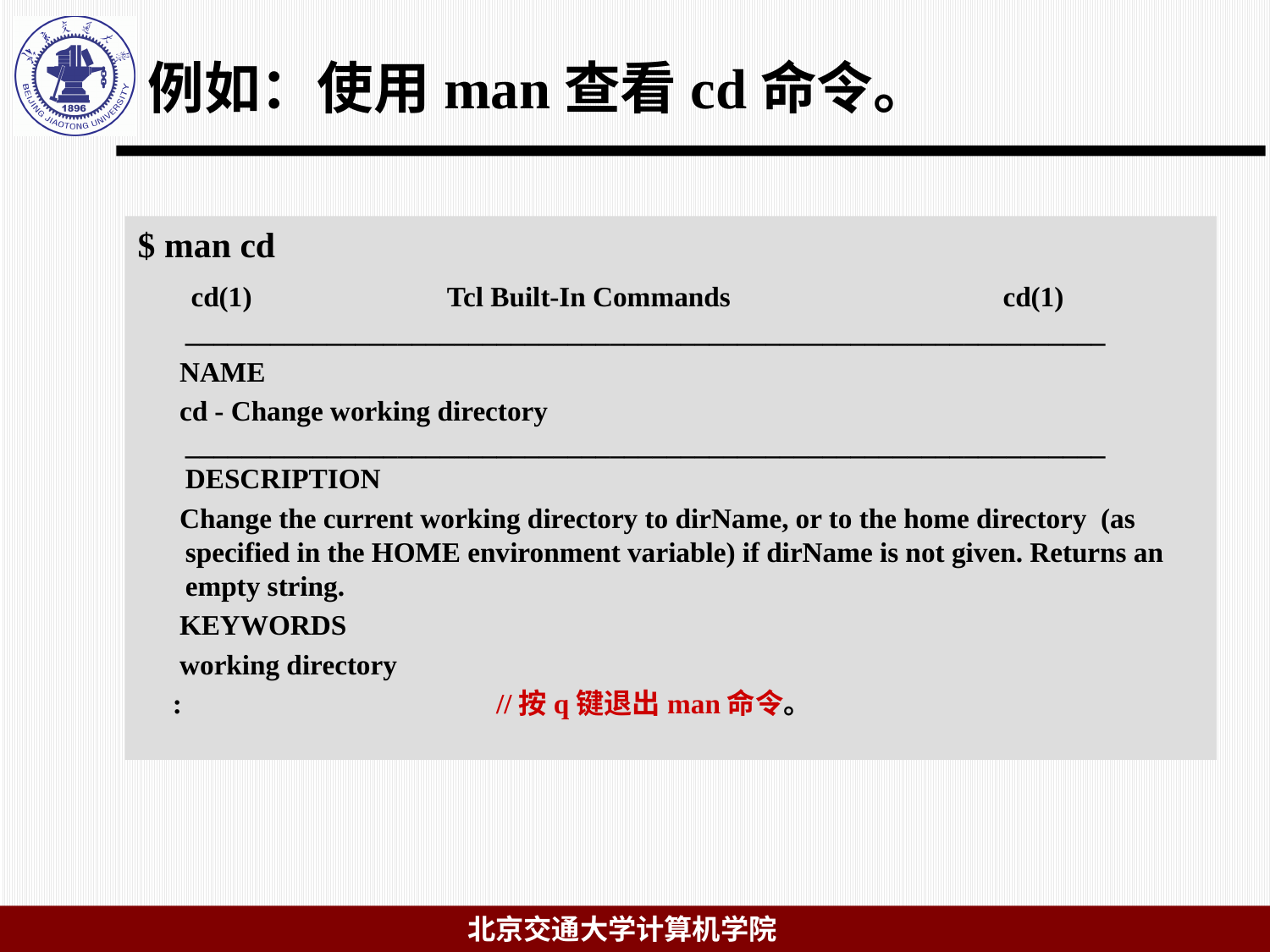

# 例如：使用man查看cd命令。
$ man cd
      cd(1)                            Tcl Built-In Commands                                       cd(1) _________________________________________________________________
      NAME
      cd - Change working directory 　　_________________________________________________________________ 　　DESCRIPTION
      Change the current working directory to dirName, or to the home directory  (as specified in the HOME environment variable) if dirName is not given. Returns an empty string.
      KEYWORDS
      working directory
     :                                             //按q键退出man命令。